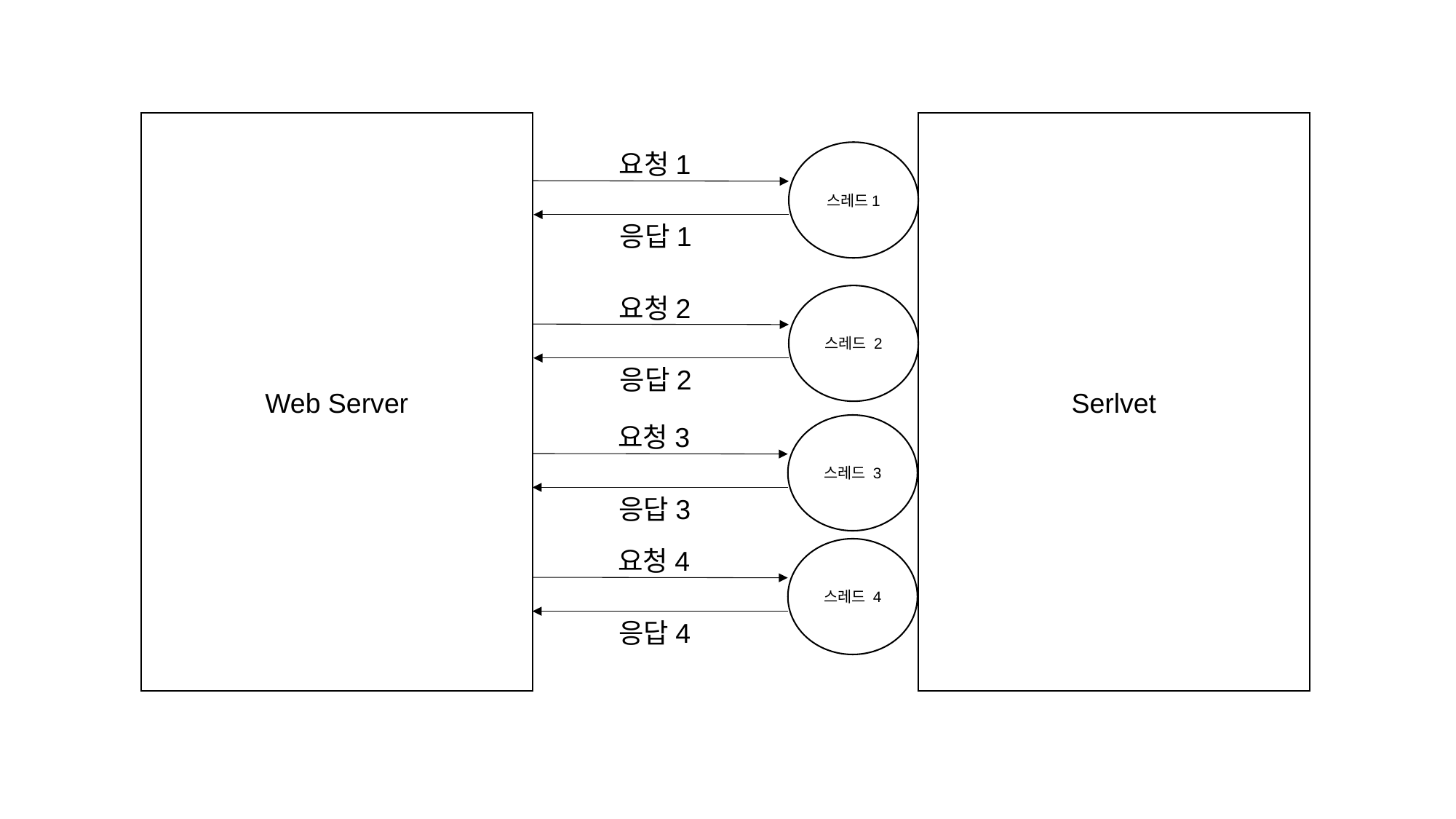

Web Server
Serlvet
요청1
스레드1
응답1
요청2
스레드 2
응답2
요청3
스레드 3
응답3
요청4
스레드 4
응답4